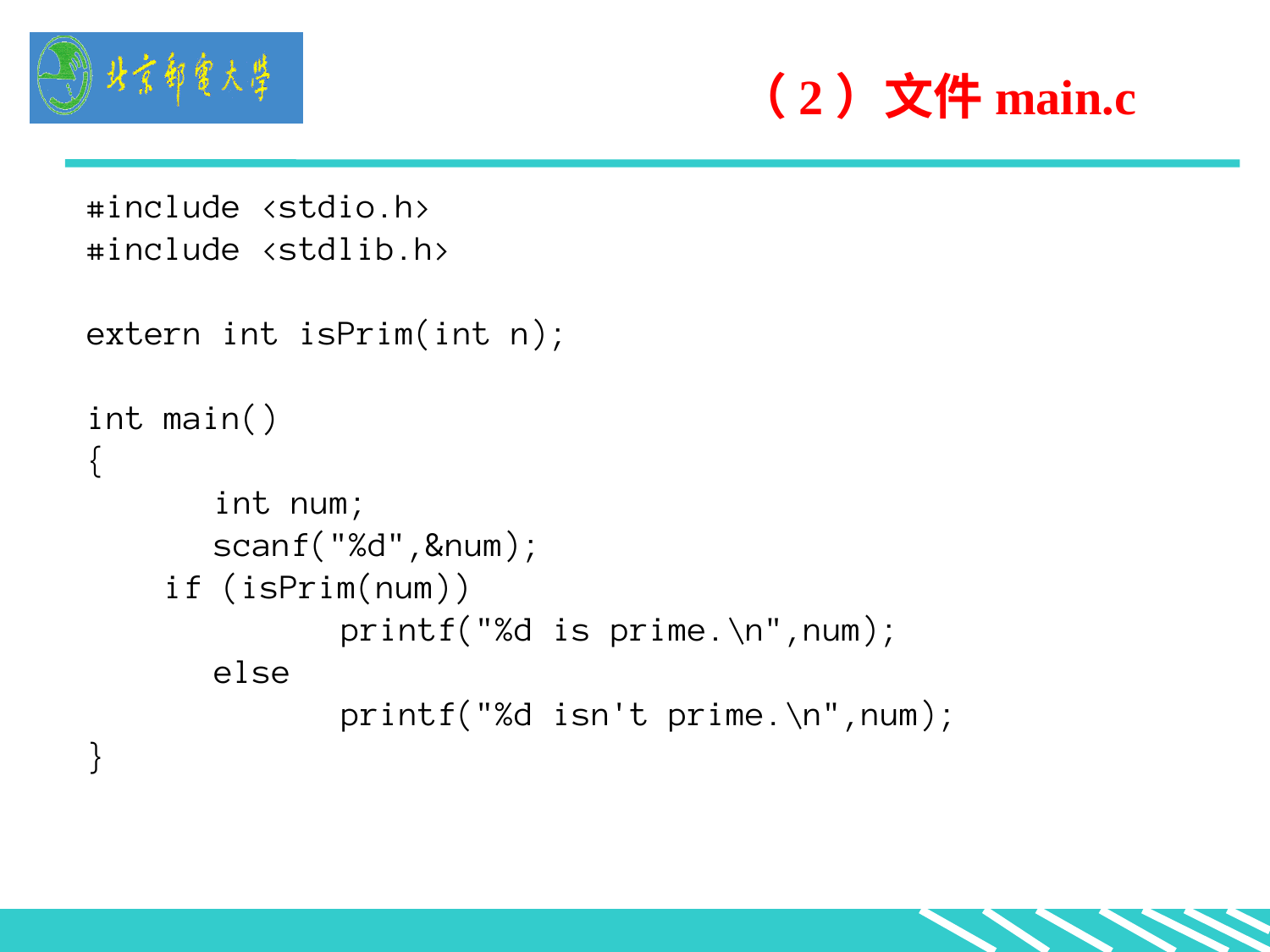

（2）文件main.c
#include <stdio.h>
#include <stdlib.h>

extern int isPrim(int n);

int main()
{
   	int num;
   	scanf("%d",&num);
    if (isPrim(num))
		printf("%d is prime.\n",num);
	else
		printf("%d isn't prime.\n",num);
}